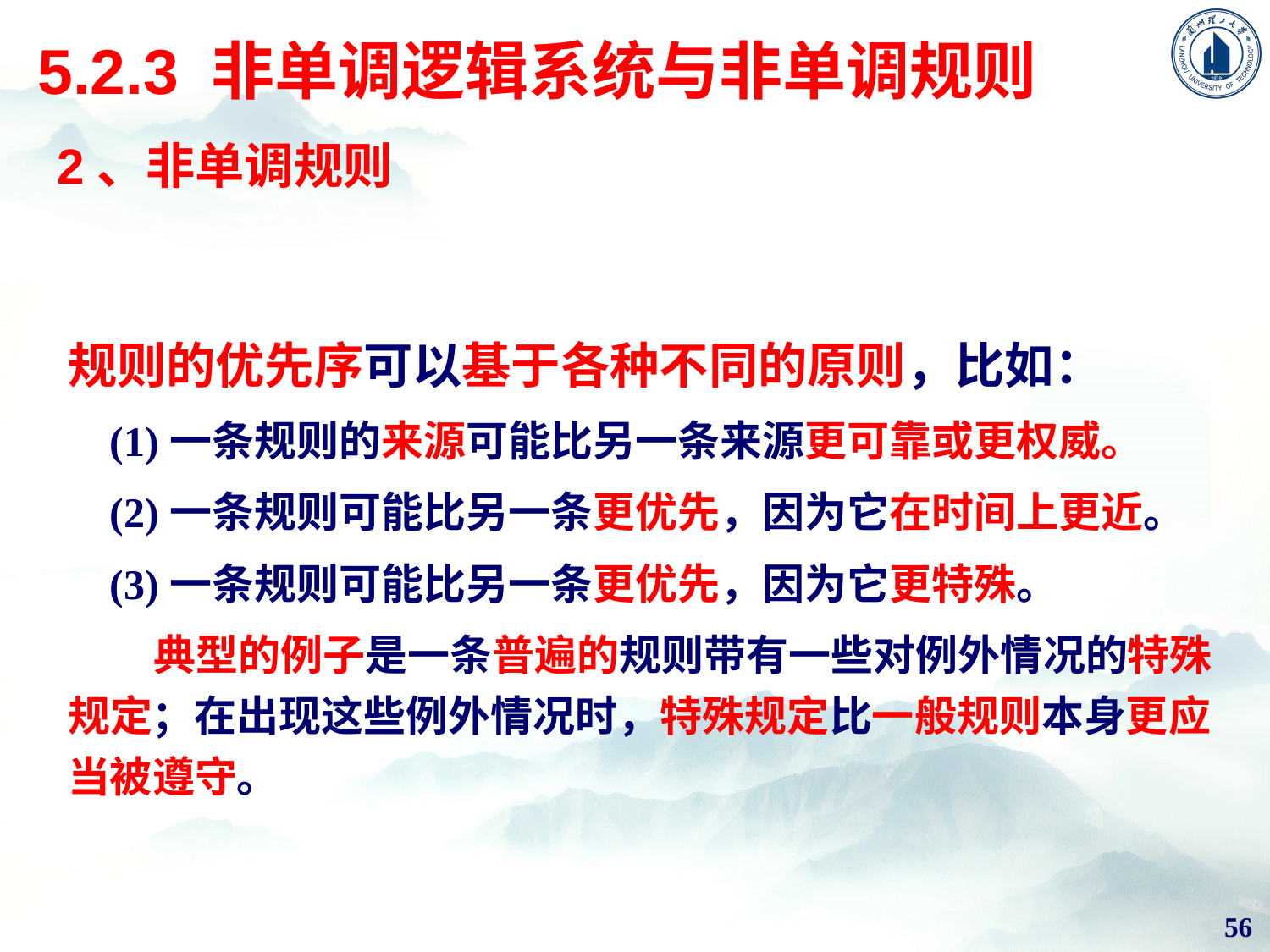

5.2.3 非单调逻辑系统与非单调规则
2、非单调规则
规则的优先序可以基于各种不同的原则，比如：
    (1)一条规则的来源可能比另一条来源更可靠或更权威。
    (2)一条规则可能比另一条更优先，因为它在时间上更近。
    (3)一条规则可能比另一条更优先，因为它更特殊。
        典型的例子是一条普遍的规则带有一些对例外情况的特殊规定；在出现这些例外情况时，特殊规定比一般规则本身更应当被遵守。
56